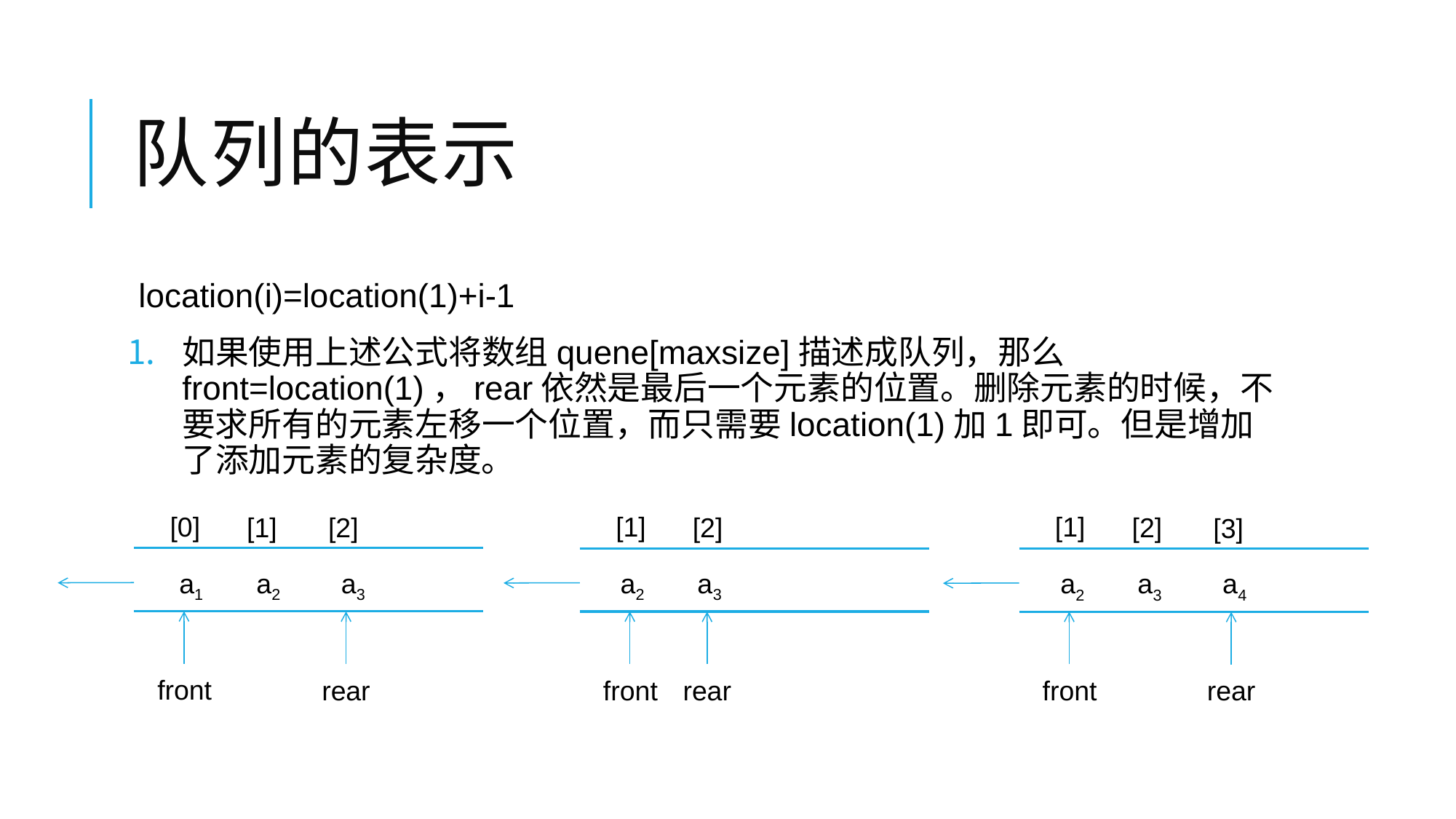

# 队列的表示
location(i)=location(1)+i-1
如果使用上述公式将数组quene[maxsize]描述成队列，那么front=location(1)，rear依然是最后一个元素的位置。删除元素的时候，不要求所有的元素左移一个位置，而只需要location(1)加1即可。但是增加了添加元素的复杂度。

[0]
[1]
[1]
[1]
[2]
[2]
[2]
[3]
a1       a2        a3
a2       a3
a2       a3        a4
front
rear
front
rear
front
rear